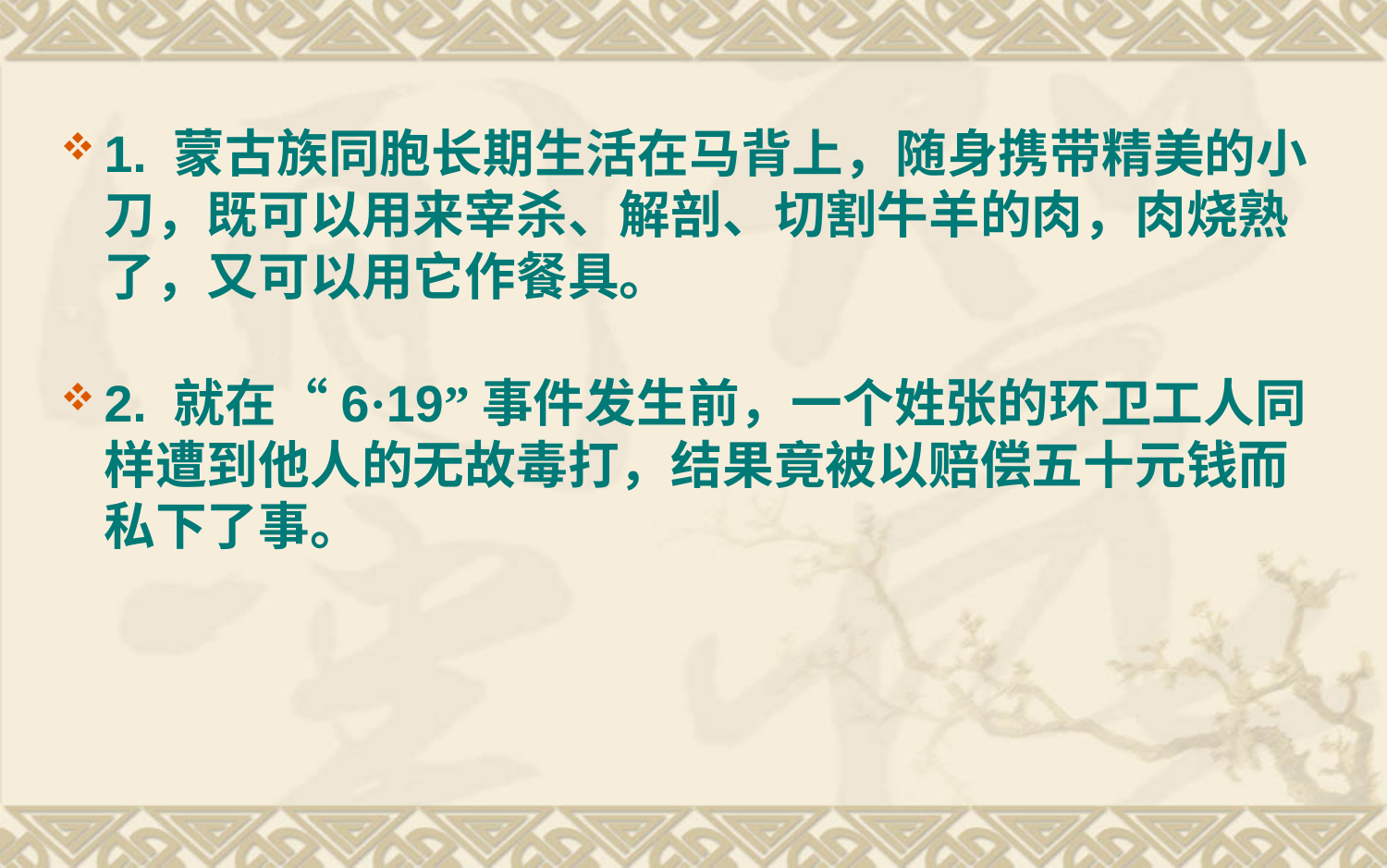

1. 蒙古族同胞长期生活在马背上，随身携带精美的小刀，既可以用来宰杀、解剖、切割牛羊的肉，肉烧熟了，又可以用它作餐具。

2. 就在“6·19”事件发生前，一个姓张的环卫工人同样遭到他人的无故毒打，结果竟被以赔偿五十元钱而私下了事。